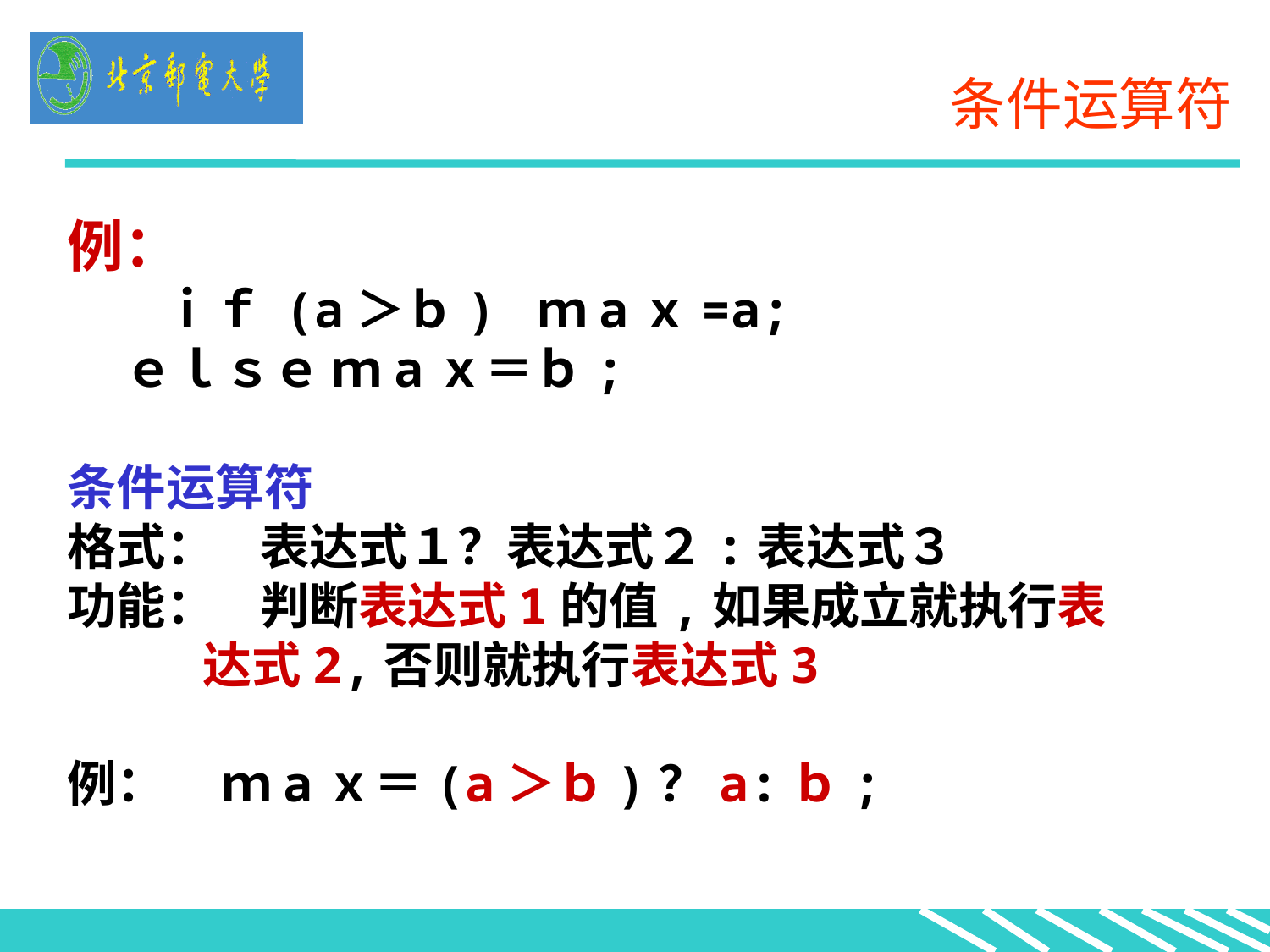

# 条件运算符
例：
         ｉｆ (a＞ｂ) ｍaｘ=a;
    ｅｌｓｅ ｍaｘ＝ｂ;

条件运算符
格式：    表达式１？表达式２:表达式３
功能：    判断表达式1的值,如果成立就执行表
           达式2,否则就执行表达式3

例：     ｍaｘ＝(a＞ｂ)？a:ｂ;